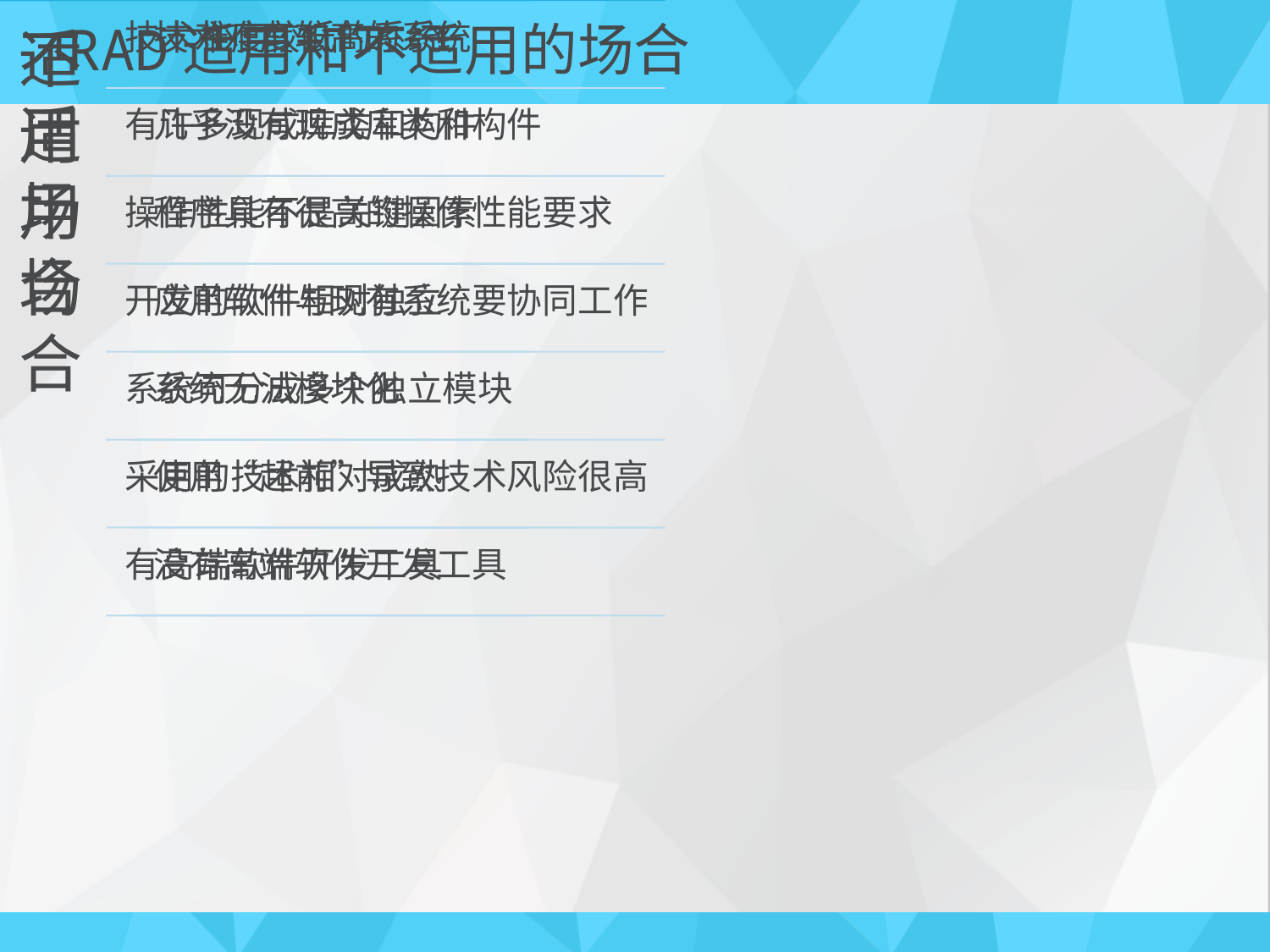

# RAD适用和不适用的场合
适用场合
技术难度较低的系统
有许多现成库类和构件
操作性能不是关键因素
开发的软件相对独立
系统可分成多个独立模块
采用的技术相对成熟
有高端软件开发工具
不适用场合
技术难度较高的系统
几乎没有现成库类和构件
程序具有很高的操作性能要求
应用软件与现有系统要协同工作
系统无法模块化
使用“超前”导致技术风险很高
没有高端软件开发工具